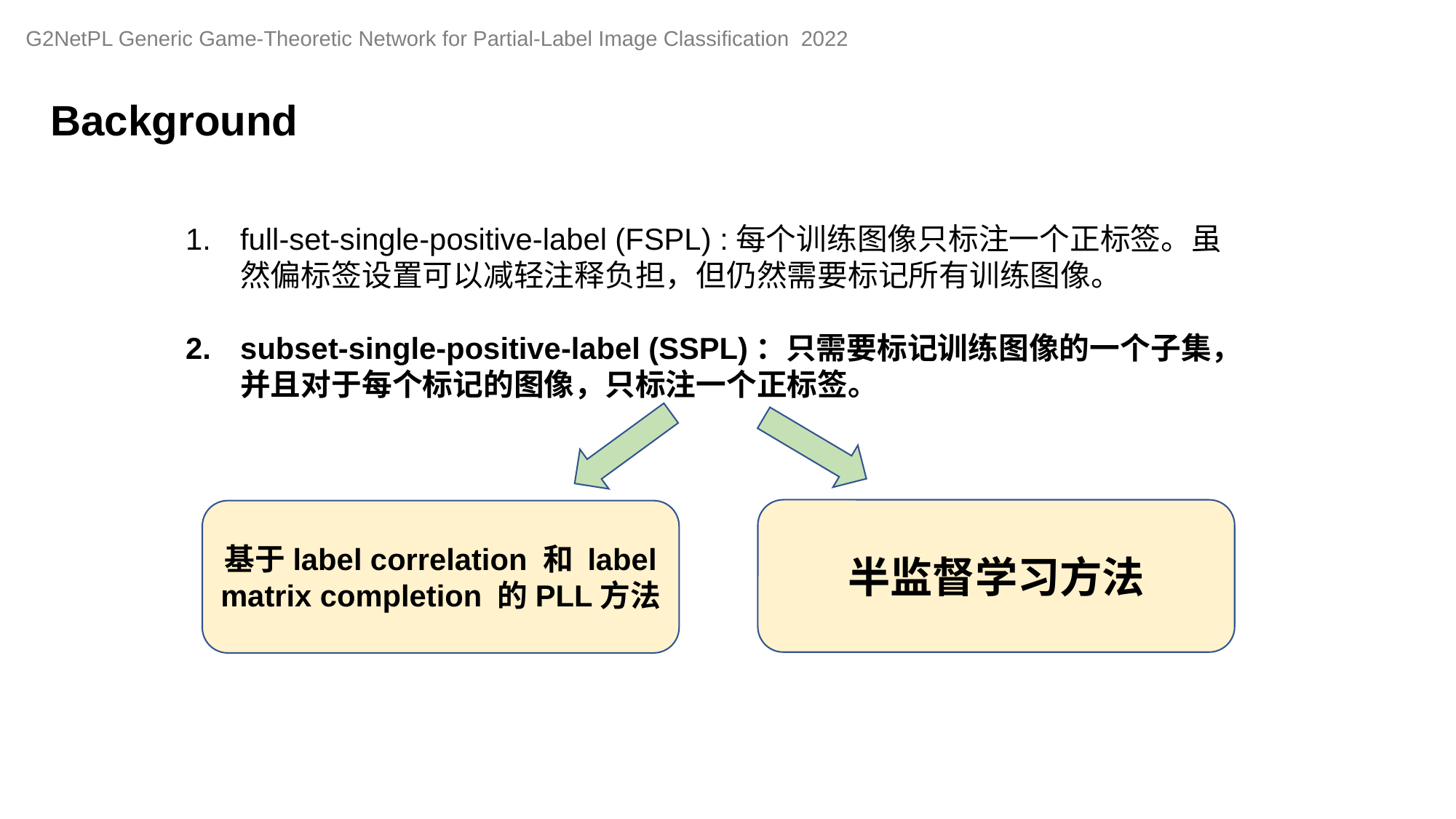

G2NetPL Generic Game-Theoretic Network for Partial-Label Image Classification  2022
Background
full-set-single-positive-label (FSPL) :每个训练图像只标注一个正标签。虽然偏标签设置可以减轻注释负担，但仍然需要标记所有训练图像。

subset-single-positive-label (SSPL)：只需要标记训练图像的一个子集，并且对于每个标记的图像，只标注一个正标签。

半监督学习方法
基于label correlation 和 label matrix completion 的PLL方法